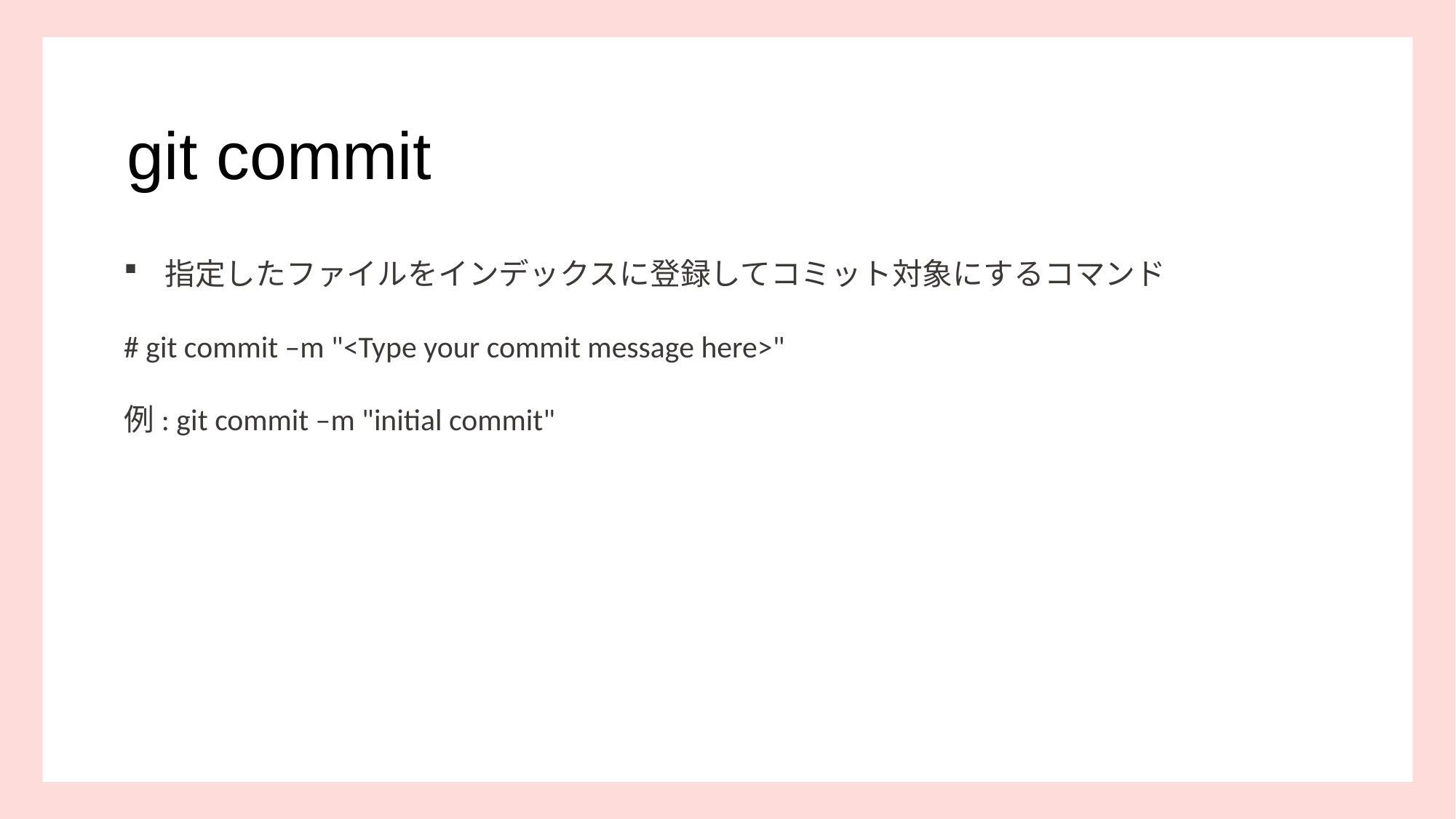

#
git commit

指定したファイルをインデックスに登録してコミット対象にするコマンド
# git commit –m "<Type your commit message here>"
例: git commit –m "initial commit"